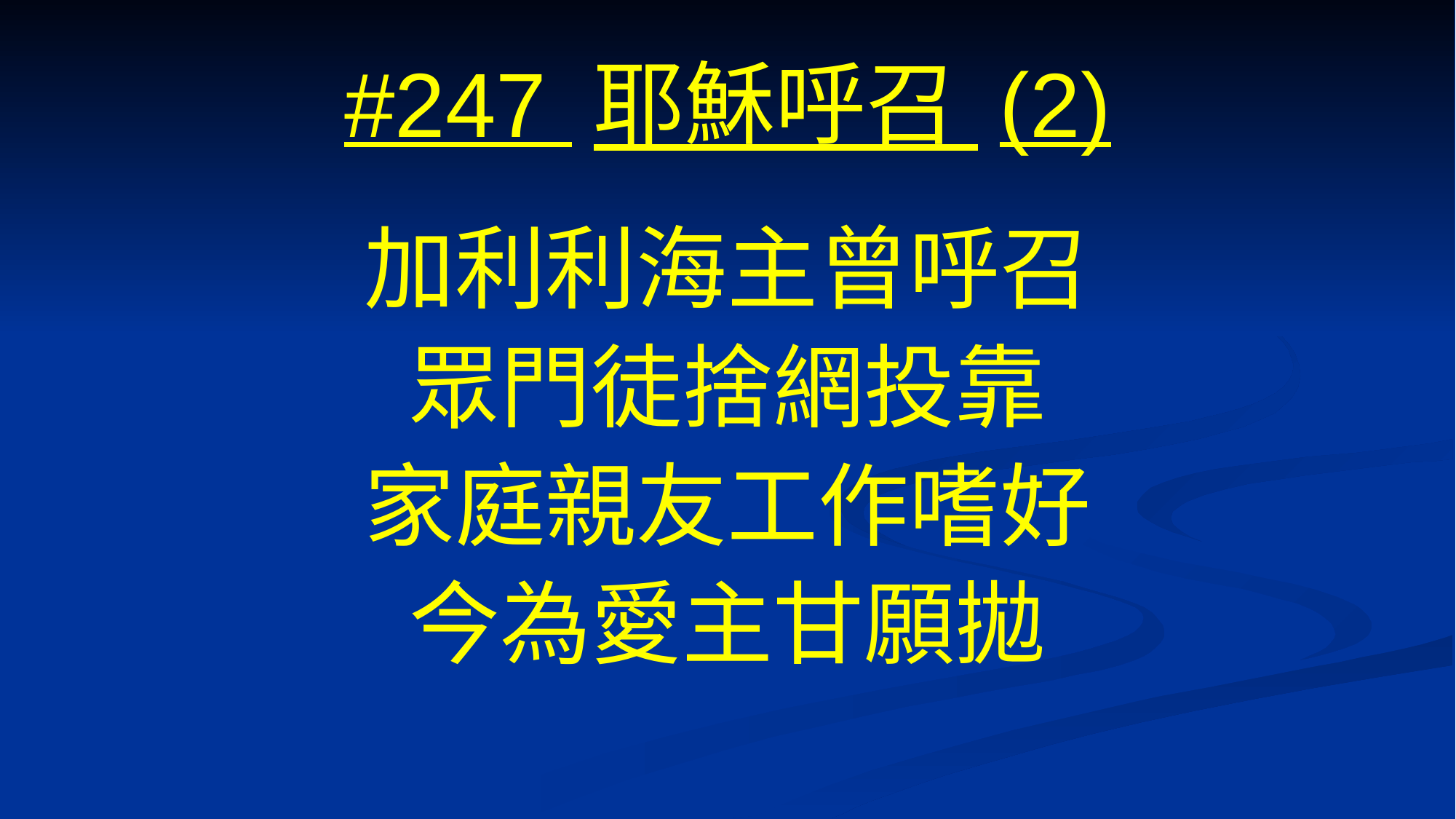

# #247 耶穌呼召 (2)
加利利海主曾呼召
眾門徒捨網投靠
家庭親友工作嗜好
今為愛主甘願拋